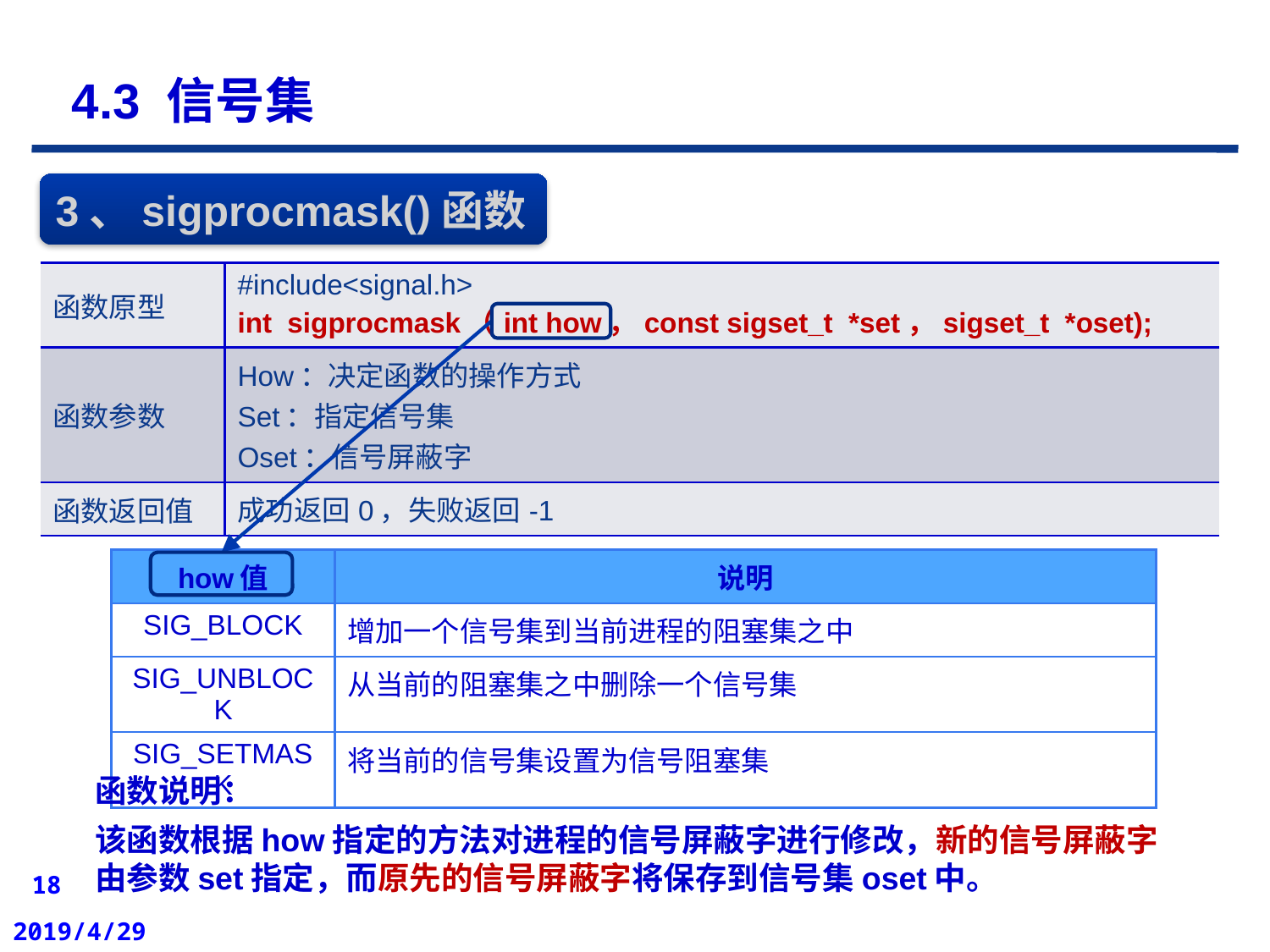

4.3 信号集
3、sigprocmask()函数
| 函数原型 | #include<signal.h> int sigprocmask（int how，const sigset\_t \*set，sigset\_t \*oset); |
| --- | --- |
| 函数参数 | How：决定函数的操作方式 Set：指定信号集 Oset：信号屏蔽字 |
| 函数返回值 | 成功返回0，失败返回-1 |

| how值 | 说明 |
| --- | --- |
| SIG\_BLOCK | 增加一个信号集到当前进程的阻塞集之中 |
| SIG\_UNBLOCK | 从当前的阻塞集之中删除一个信号集 |
| SIG\_SETMASK | 将当前的信号集设置为信号阻塞集 |
函数说明：
该函数根据how指定的方法对进程的信号屏蔽字进行修改，新的信号屏蔽字由参数set指定，而原先的信号屏蔽字将保存到信号集oset中。